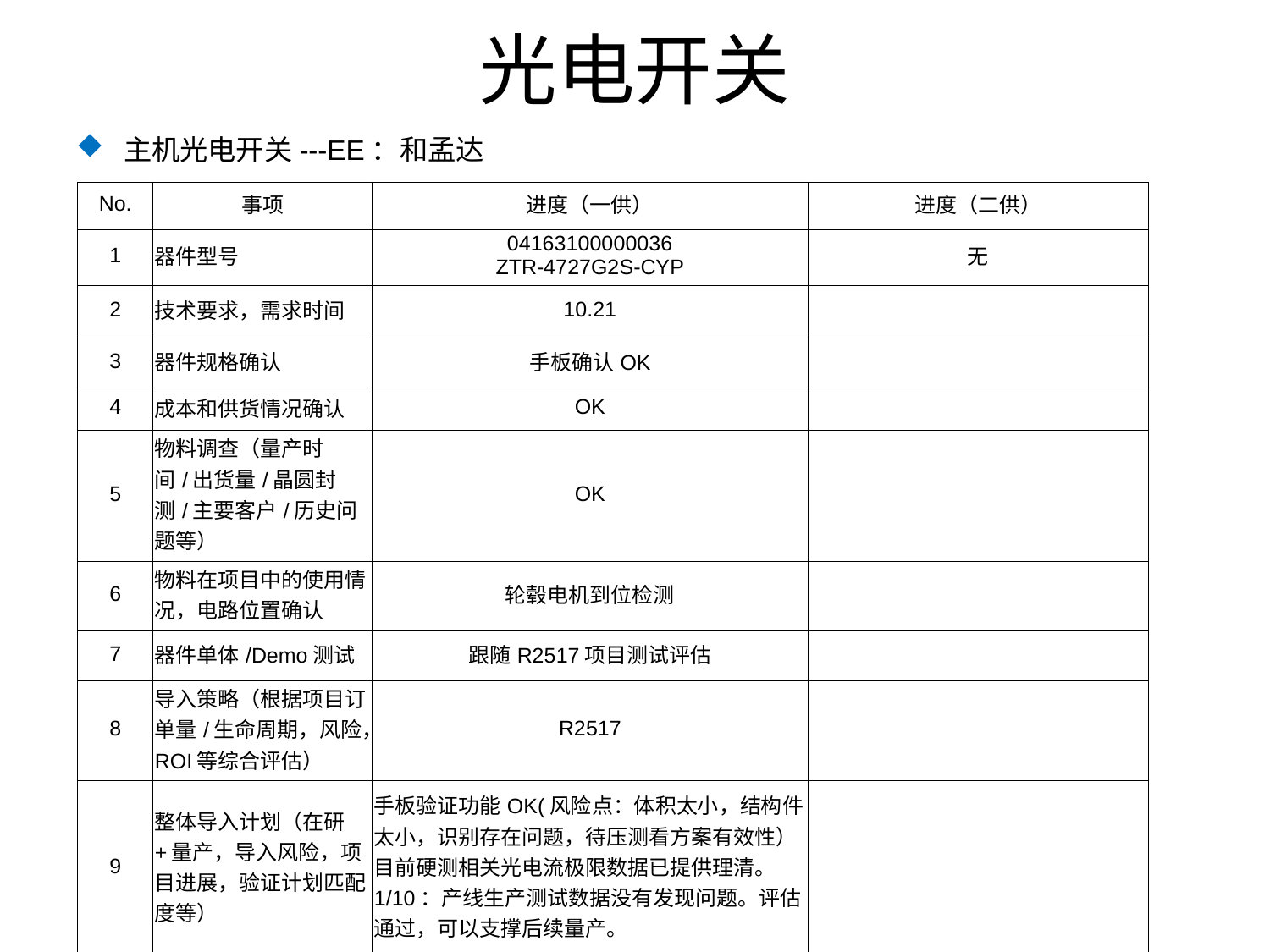

# 光电开关
主机光电开关---EE：和孟达
| No. | 事项 | 进度（一供） | 进度（二供） |
| --- | --- | --- | --- |
| 1 | 器件型号 | 04163100000036 ZTR-4727G2S-CYP | 无 |
| 2 | 技术要求，需求时间 | 10.21 |  |
| 3 | 器件规格确认 | 手板确认OK |  |
| 4 | 成本和供货情况确认 | OK |  |
| 5 | 物料调查（量产时间/出货量/晶圆封测/主要客户/历史问题等） | OK |  |
| 6 | 物料在项目中的使用情况，电路位置确认 | 轮毂电机到位检测 |  |
| 7 | 器件单体/Demo测试 | 跟随R2517项目测试评估 |  |
| 8 | 导入策略（根据项目订单量/生命周期，风险，ROI等综合评估） | R2517 |  |
| 9 | 整体导入计划（在研+量产，导入风险，项目进展，验证计划匹配度等） | 手板验证功能OK(风险点：体积太小，结构件太小，识别存在问题，待压测看方案有效性） 目前硬测相关光电流极限数据已提供理清。 1/10：产线生产测试数据没有发现问题。评估通过，可以支撑后续量产。 |  |